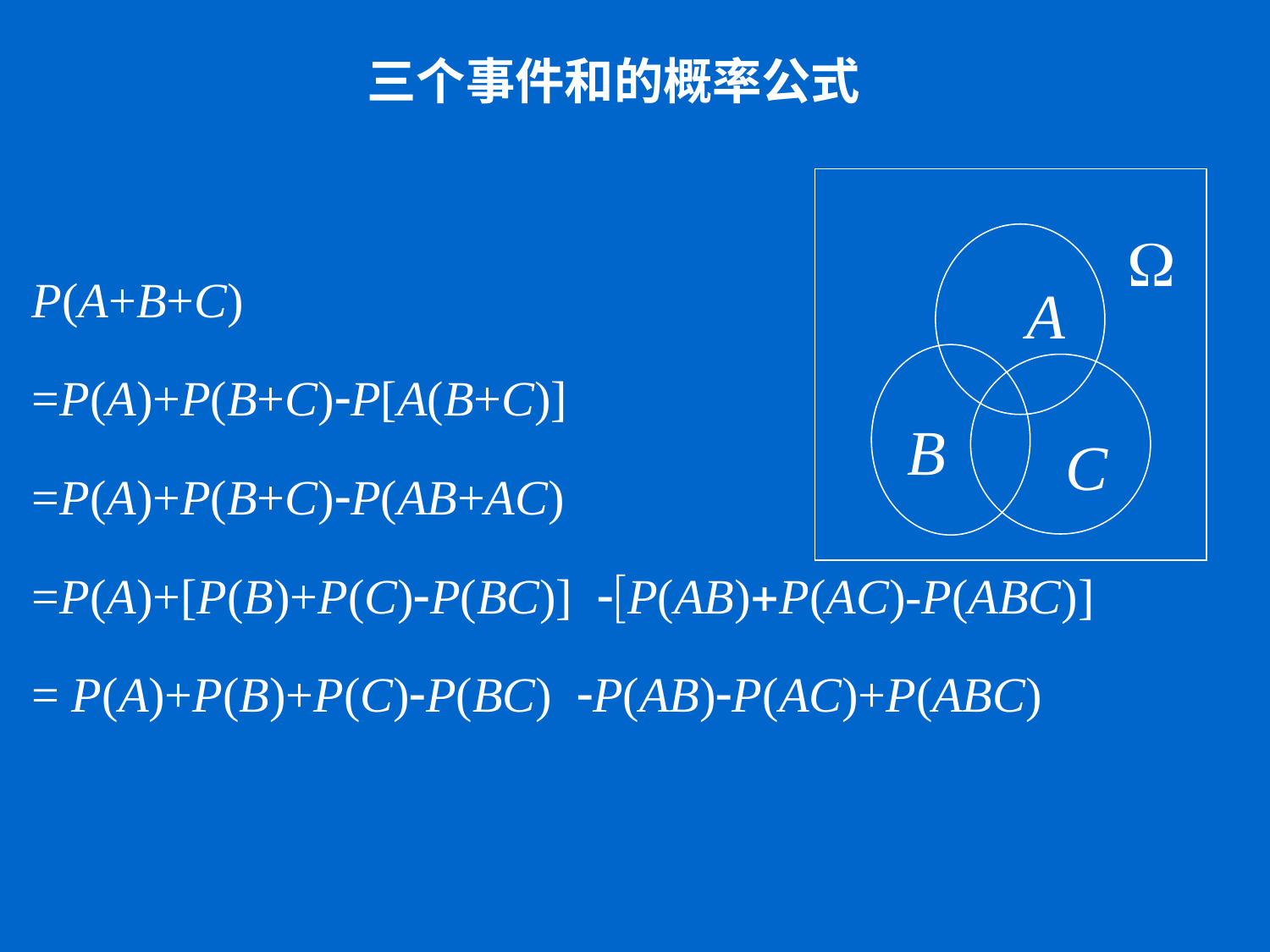

# 三个事件和的概率公式

P(A+B+C)
=P(A)+P(B+C)−P[A(B+C)]
=P(A)+P(B+C)−P(AB+AC)
=P(A)+[P(B)+P(C)−P(BC)] −[P(AB)+P(AC)-P(ABC)]
= P(A)+P(B)+P(C)−P(BC) −P(AB)−P(AC)+P(ABC)

Ω

A

B
C